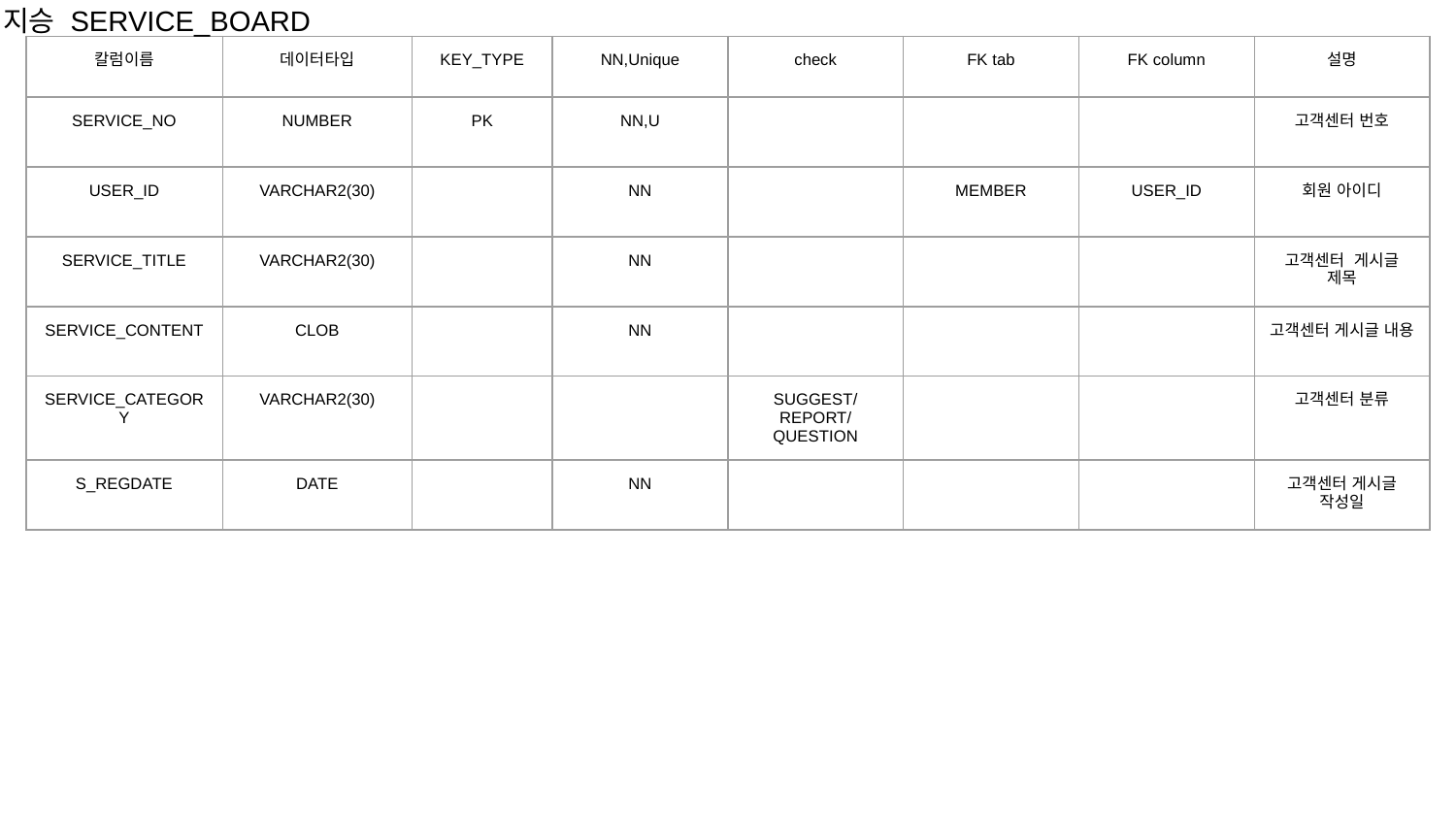

지승 SERVICE_BOARD
| 칼럼이름 | 데이터타입 | KEY\_TYPE | NN,Unique | check | FK tab | FK column | 설명 |
| --- | --- | --- | --- | --- | --- | --- | --- |
| SERVICE\_NO | NUMBER | PK | NN,U |  |  |  | 고객센터 번호 |
| USER\_ID | VARCHAR2(30) |  | NN |  | MEMBER | USER\_ID | 회원 아이디 |
| SERVICE\_TITLE | VARCHAR2(30) |  | NN |  |  |  | 고객센터 게시글 제목 |
| SERVICE\_CONTENT | CLOB |  | NN |  |  |  | 고객센터 게시글 내용 |
| SERVICE\_CATEGORY | VARCHAR2(30) |  |  | SUGGEST/ REPORT/ QUESTION |  |  | 고객센터 분류 |
| S\_REGDATE | DATE |  | NN |  |  |  | 고객센터 게시글 작성일 |